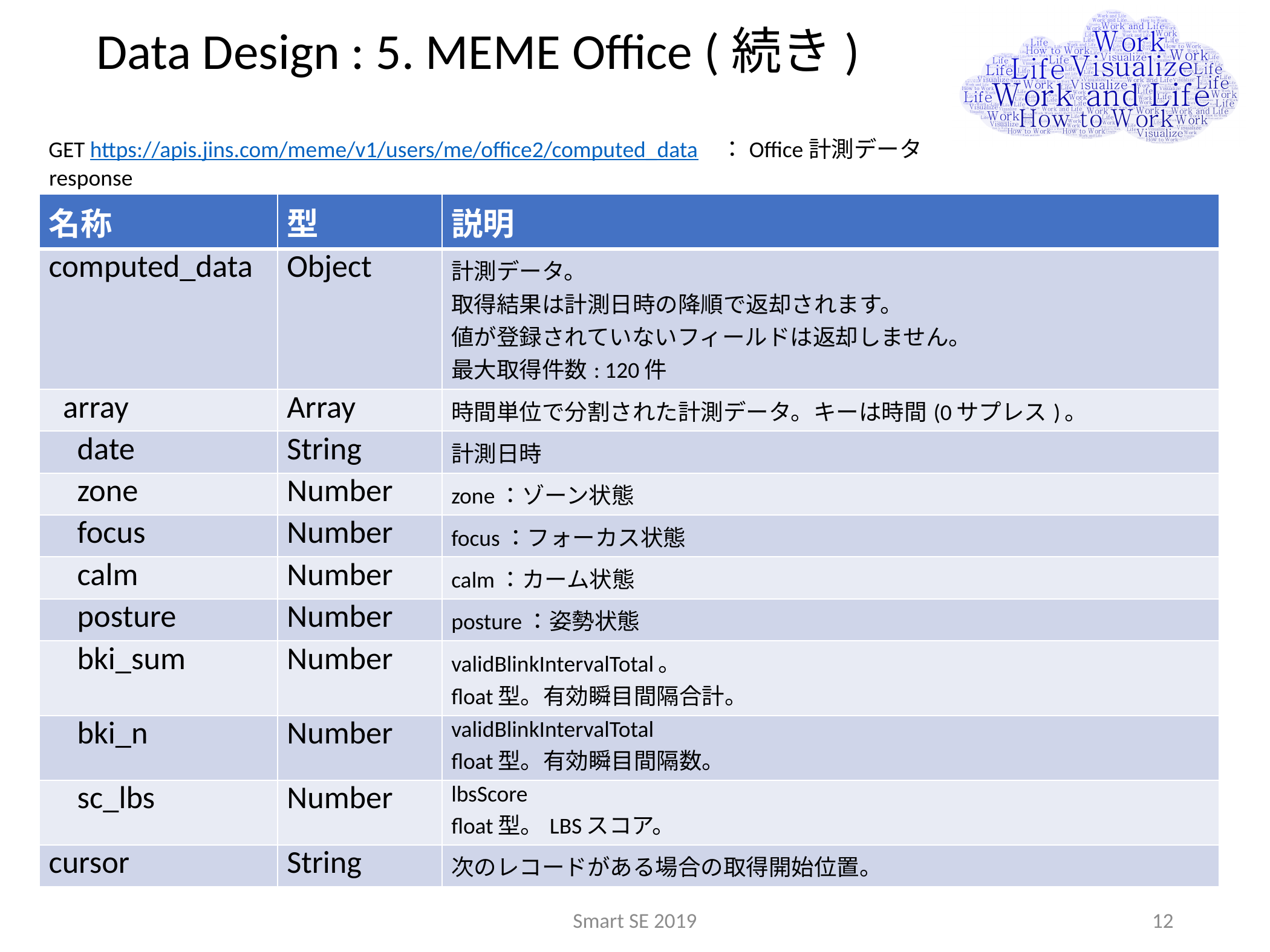

# Data Design : 5. MEME Office (続き)
GET https://apis.jins.com/meme/v1/users/me/office2/computed_data　：Office計測データ
response
| 名称 | 型 | 説明 |
| --- | --- | --- |
| computed\_data | Object | 計測データ。 取得結果は計測日時の降順で返却されます。 値が登録されていないフィールドは返却しません。 最大取得件数: 120件 |
| array | Array | 時間単位で分割された計測データ。キーは時間(0サプレス)。 |
| date | String | 計測日時 |
| zone | Number | zone：ゾーン状態 |
| focus | Number | focus：フォーカス状態 |
| calm | Number | calm：カーム状態 |
| posture | Number | posture：姿勢状態 |
| bki\_sum | Number | validBlinkIntervalTotal。 float型。有効瞬目間隔合計。 |
| bki\_n | Number | validBlinkIntervalTotal float型。有効瞬目間隔数。 |
| sc\_lbs | Number | lbsScore float型。LBSスコア。 |
| cursor | String | 次のレコードがある場合の取得開始位置。 |
Smart SE 2019
12